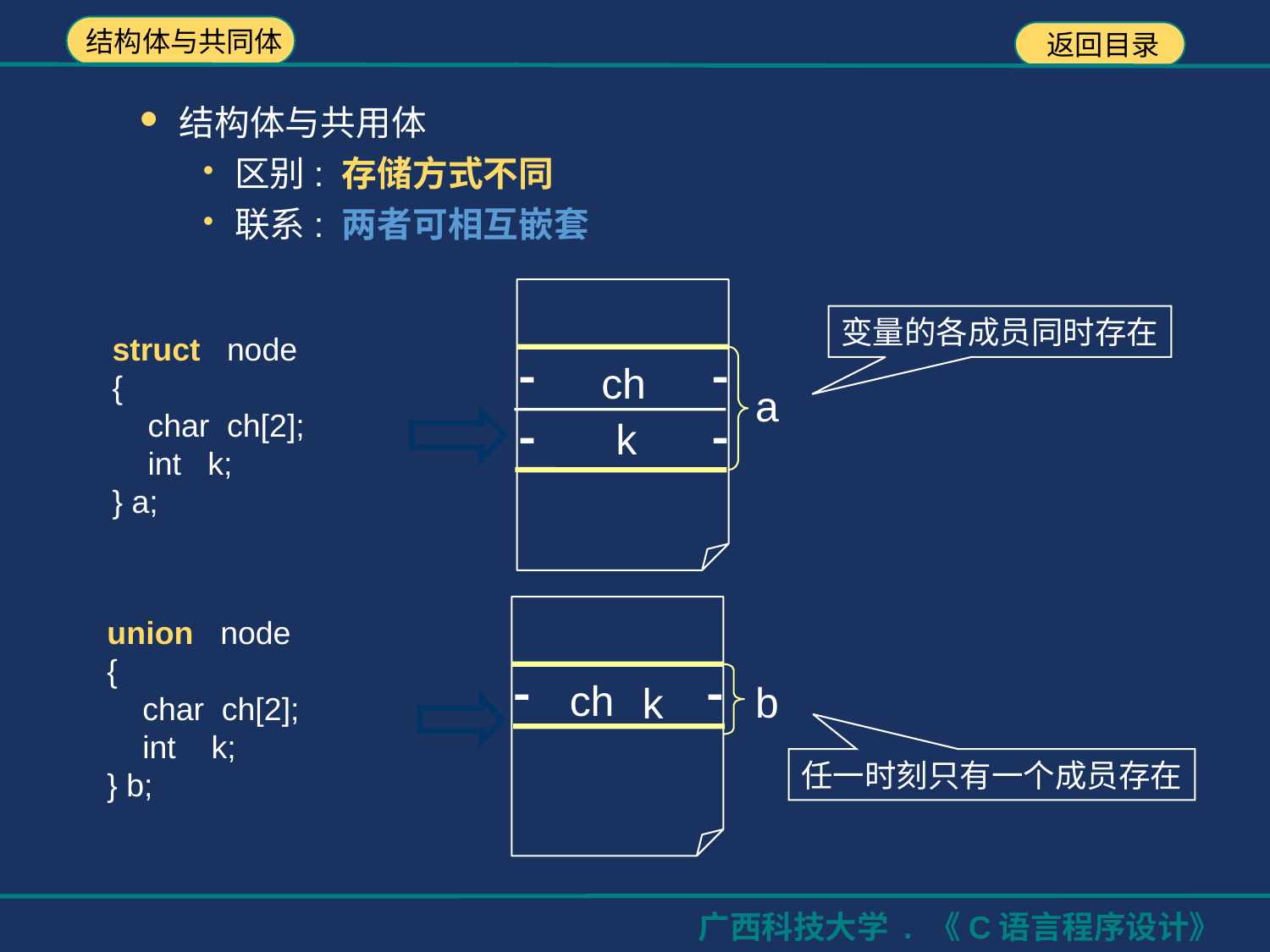

结构体与共用体
区别: 存储方式不同
联系: 两者可相互嵌套

ch
a

k

struct   node
{
    char  ch[2];
    int   k;
} a;

ch
b
k

union   node
{
    char  ch[2];
    int    k;
} b;

变量的各成员同时存在
任一时刻只有一个成员存在